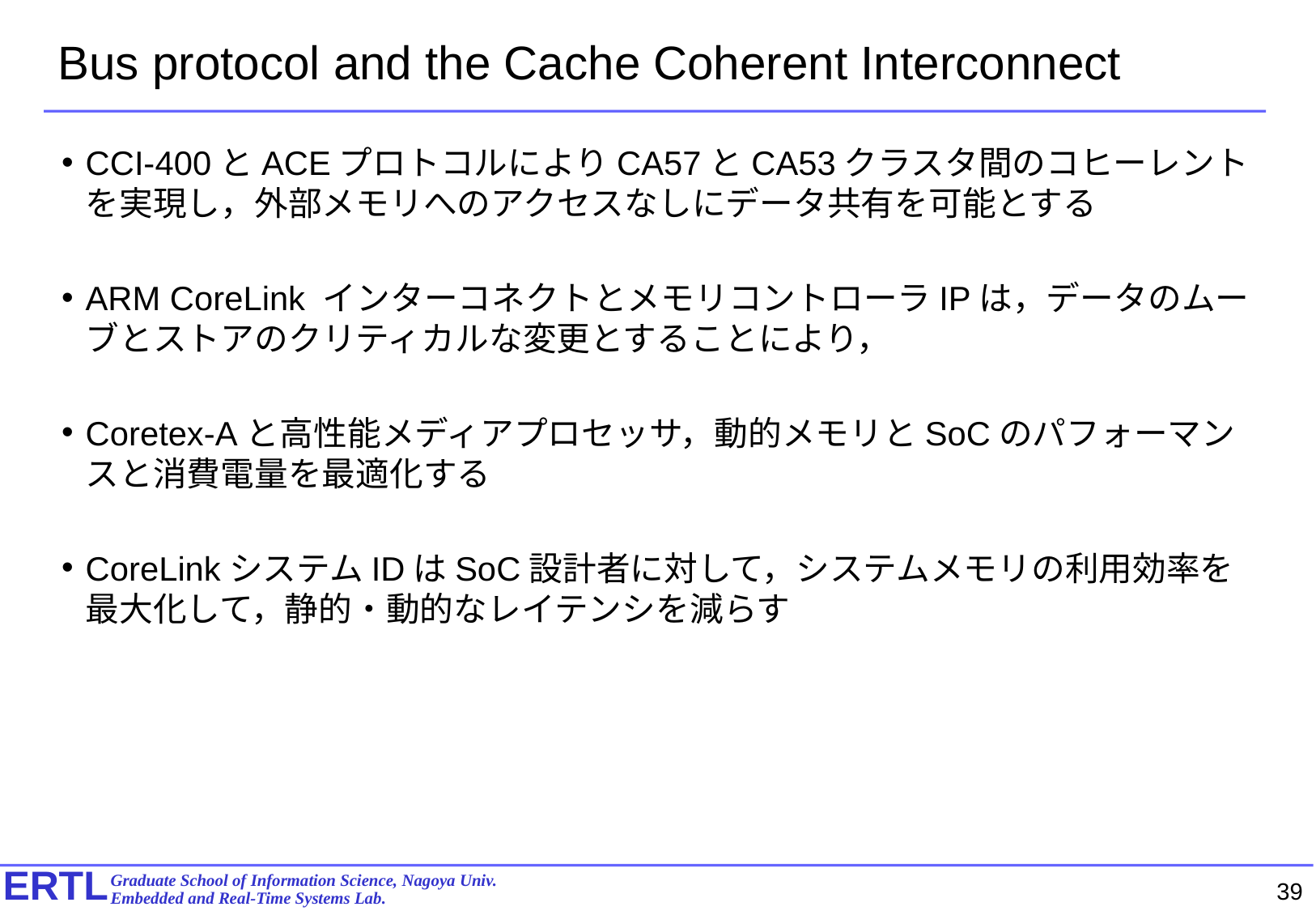

# Bus protocol and the Cache Coherent Interconnect
CCI-400とACEプロトコルによりCA57とCA53クラスタ間のコヒーレントを実現し，外部メモリへのアクセスなしにデータ共有を可能とする

ARM CoreLink インターコネクトとメモリコントローラIPは，データのムーブとストアのクリティカルな変更とすることにより，

Coretex-Aと高性能メディアプロセッサ，動的メモリとSoCのパフォーマンスと消費電量を最適化する

CoreLinkシステムIDはSoC設計者に対して，システムメモリの利用効率を最大化して，静的・動的なレイテンシを減らす

39